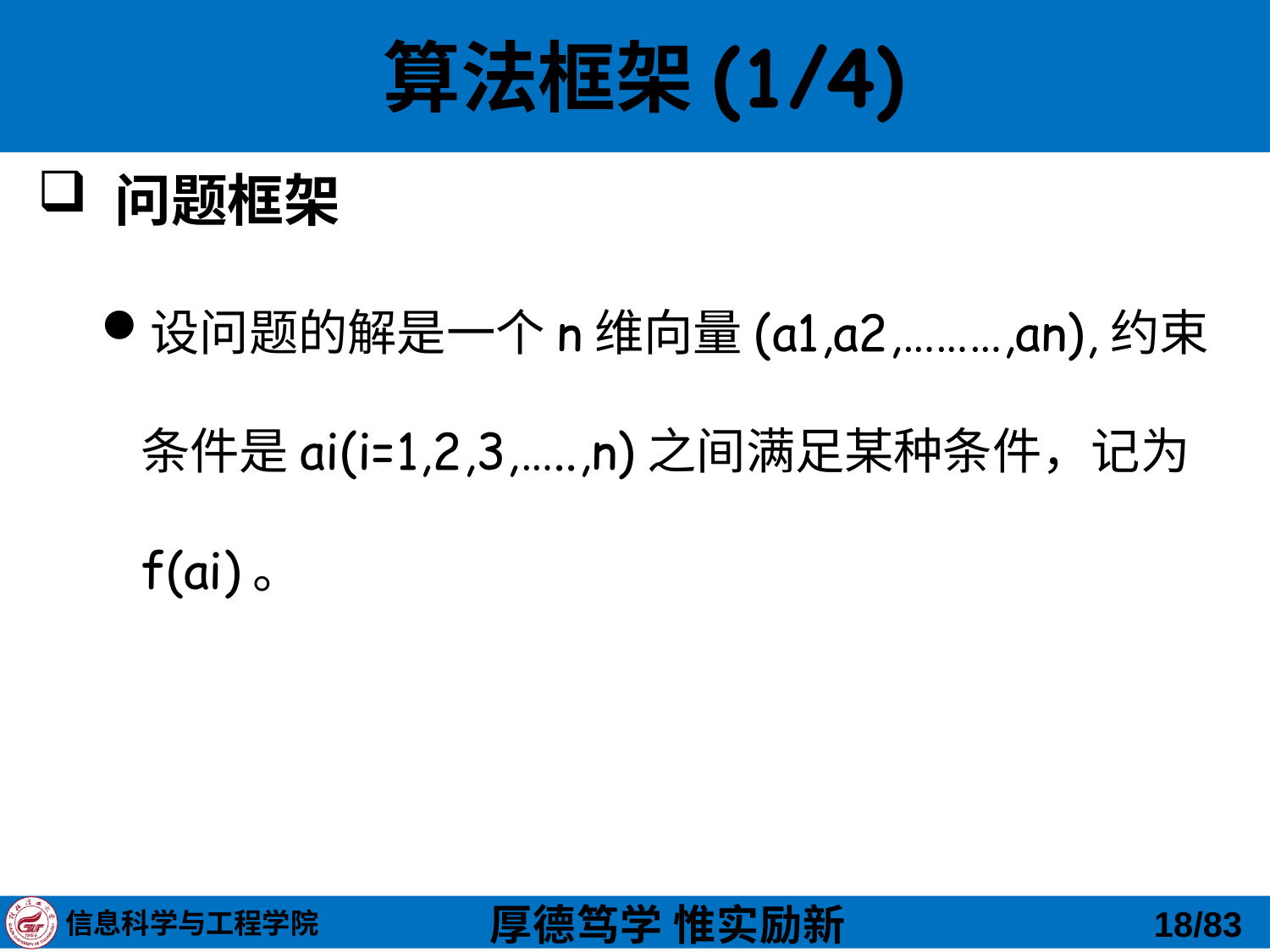

# 算法框架(1/4)
 问题框架
设问题的解是一个n维向量(a1,a2,………,an),约束条件是ai(i=1,2,3,…..,n)之间满足某种条件，记为f(ai)。
18/83